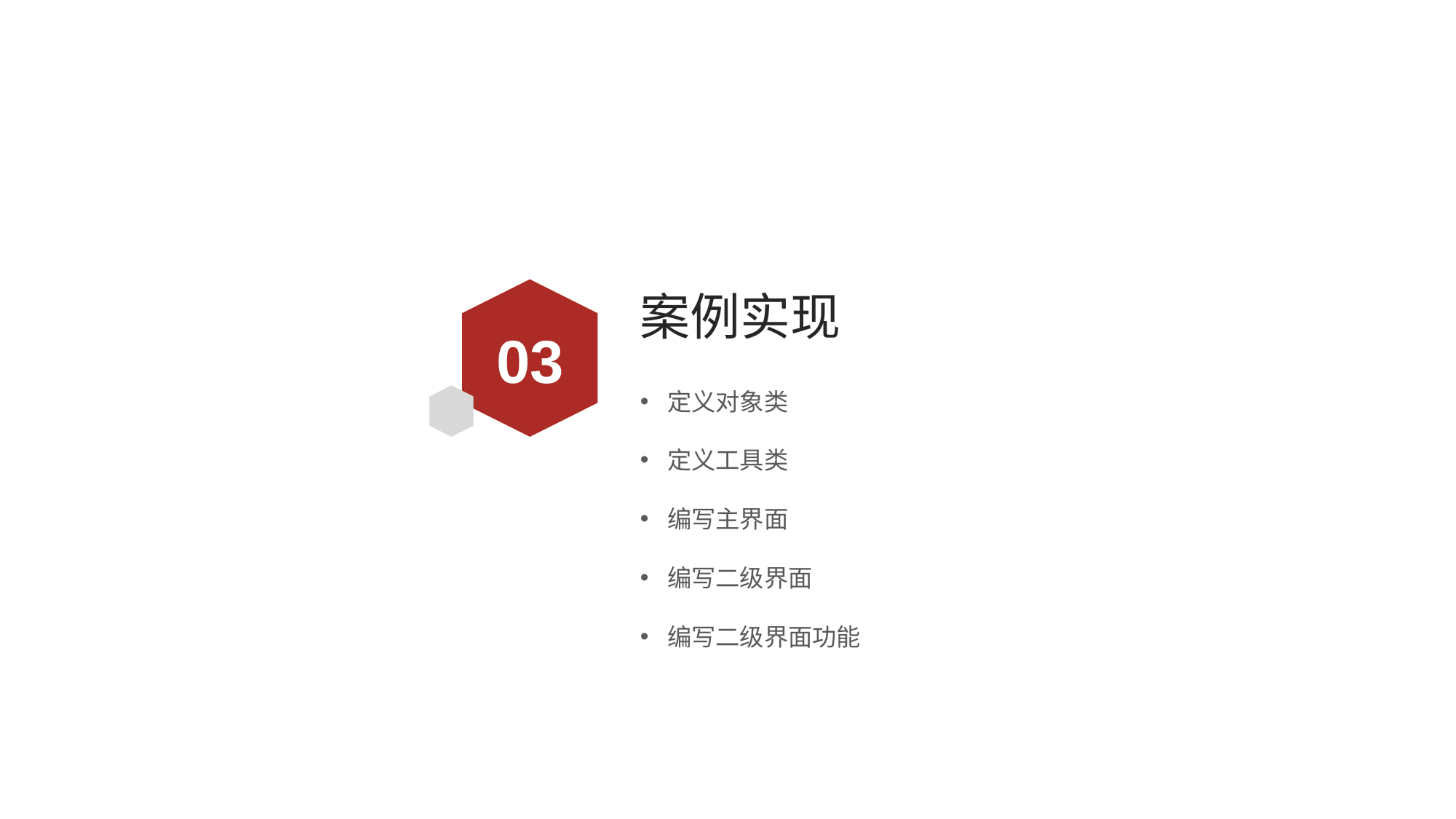

# 案例实现
03
定义对象类
定义工具类
编写主界面
编写二级界面
编写二级界面功能